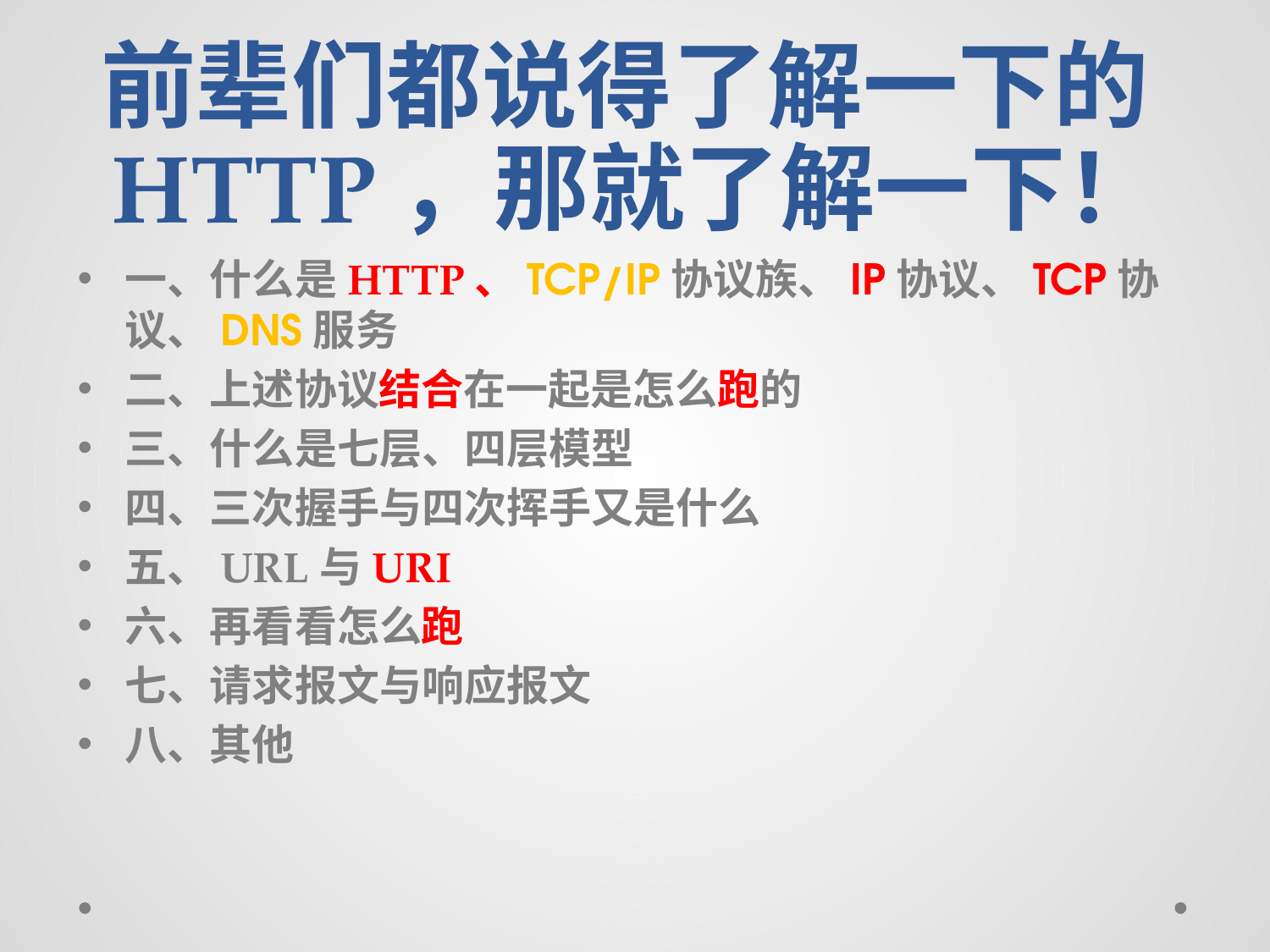

# 前辈们都说得了解一下的HTTP，那就了解一下！
一、什么是HTTP、TCP/IP协议族、IP协议、TCP协议、DNS服务
二、上述协议结合在一起是怎么跑的
三、什么是七层、四层模型
四、三次握手与四次挥手又是什么
五、URL与URI
六、再看看怎么跑
七、请求报文与响应报文
八、其他